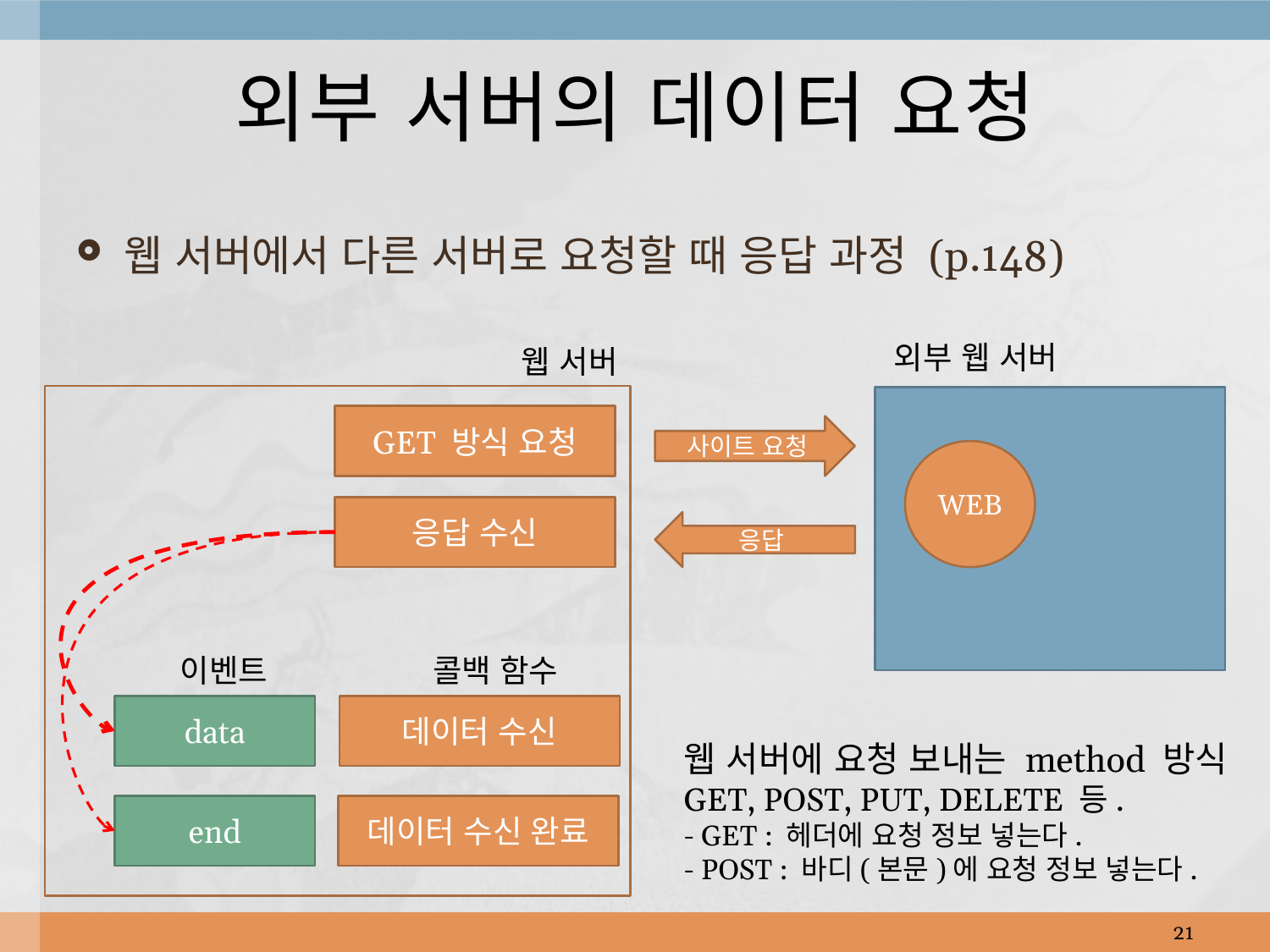

# 외부 서버의 데이터 요청
웹 서버에서 다른 서버로 요청할 때 응답 과정 (p.148)
외부 웹 서버
웹 서버

GET 방식 요청
사이트 요청
WEB
응답 수신
응답
이벤트
콜백 함수
data
데이터 수신
웹 서버에 요청 보내는 method 방식
GET, POST, PUT, DELETE 등.
- GET : 헤더에 요청 정보 넣는다.
- POST : 바디(본문)에 요청 정보 넣는다.
end
데이터 수신 완료
21